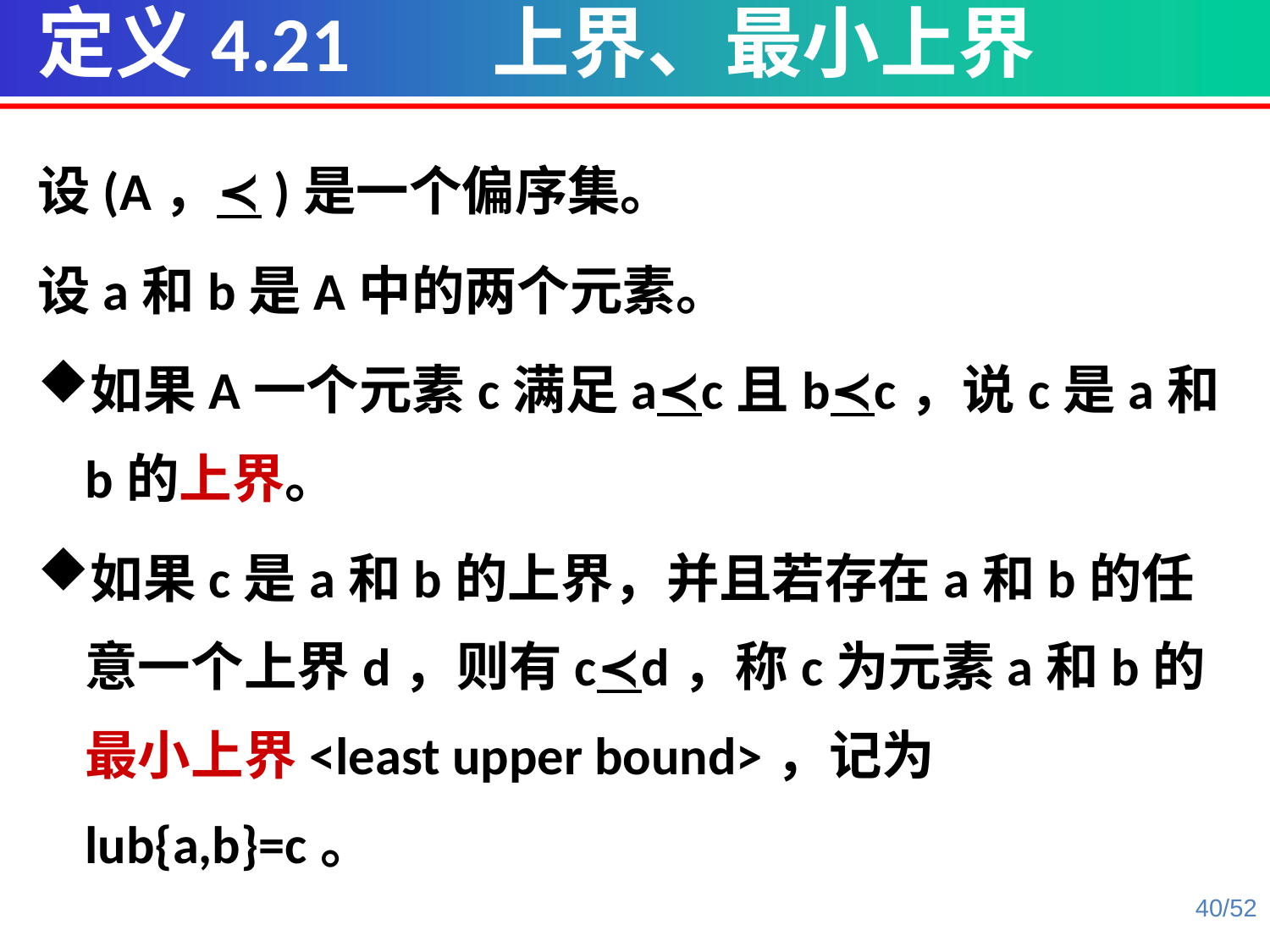

定义4.21       上界、最小上界
设(A，≺)是一个偏序集。
设a和b是A中的两个元素。
如果A一个元素c满足a≺c且b≺c，说c是a和b的上界。
如果c是a和b的上界，并且若存在a和b的任意一个上界d，则有c≺d，称c为元素a和b的最小上界<least upper bound>，记为lub{a,b}=c。
40/52